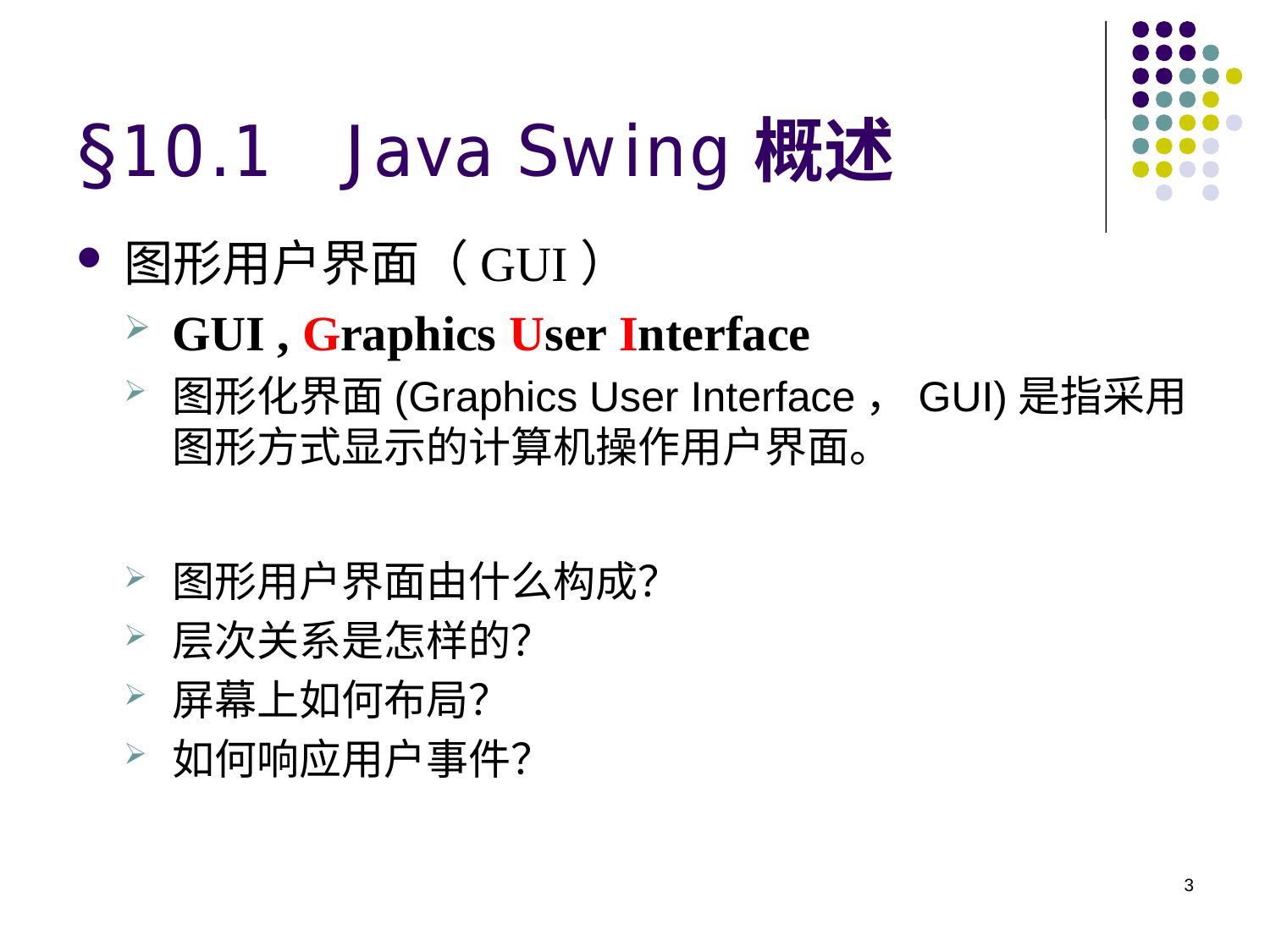

# §10.1   Java Swing概述
图形用户界面（GUI）
GUI , Graphics User Interface
图形化界面(Graphics User Interface，GUI)是指采用图形方式显示的计算机操作用户界面。

图形用户界面由什么构成？
层次关系是怎样的？
屏幕上如何布局？
如何响应用户事件？

3